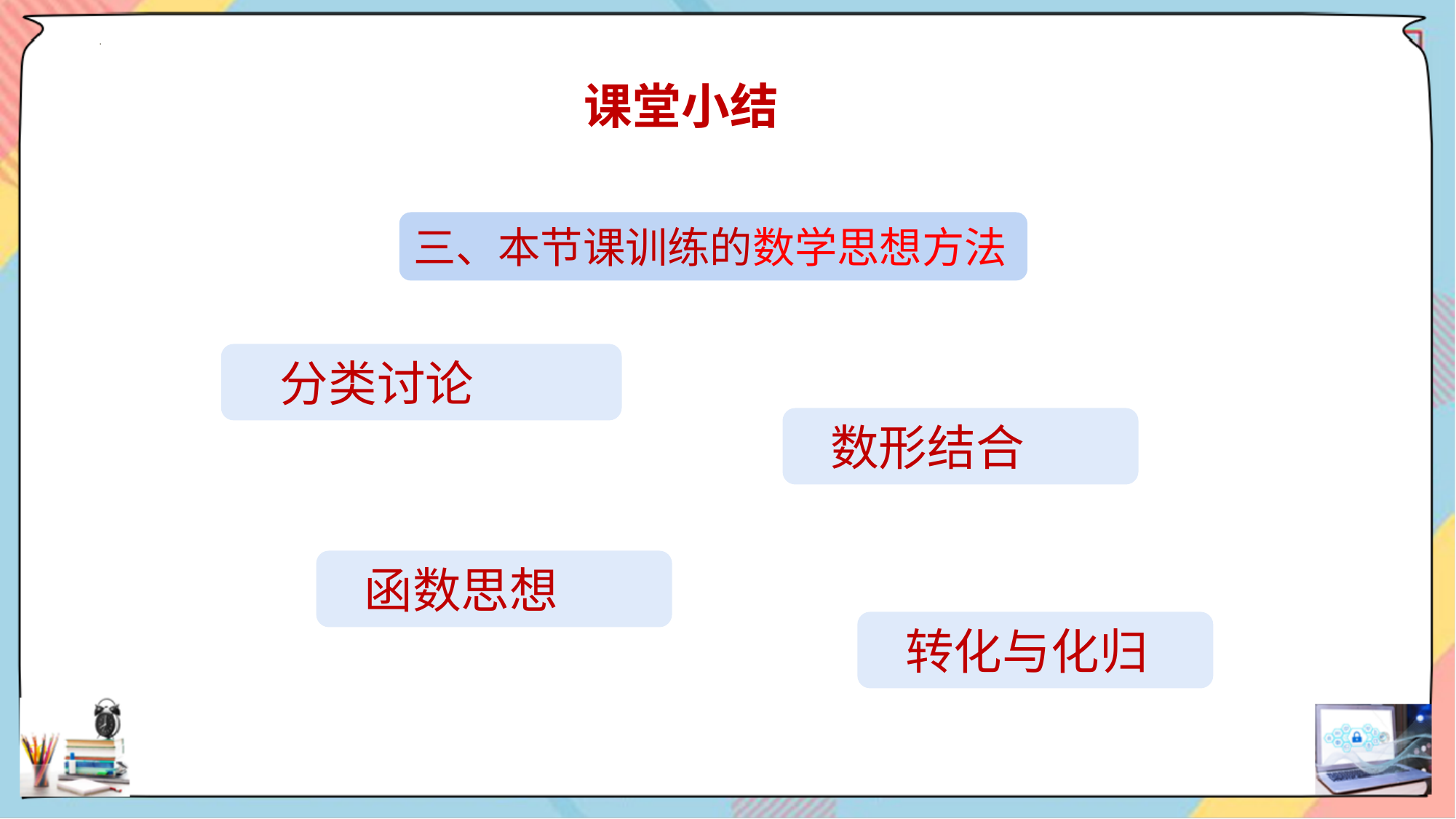

课堂小结
三、本节课训练的数学思想方法
   分类讨论
  数形结合
  函数思想
  转化与化归